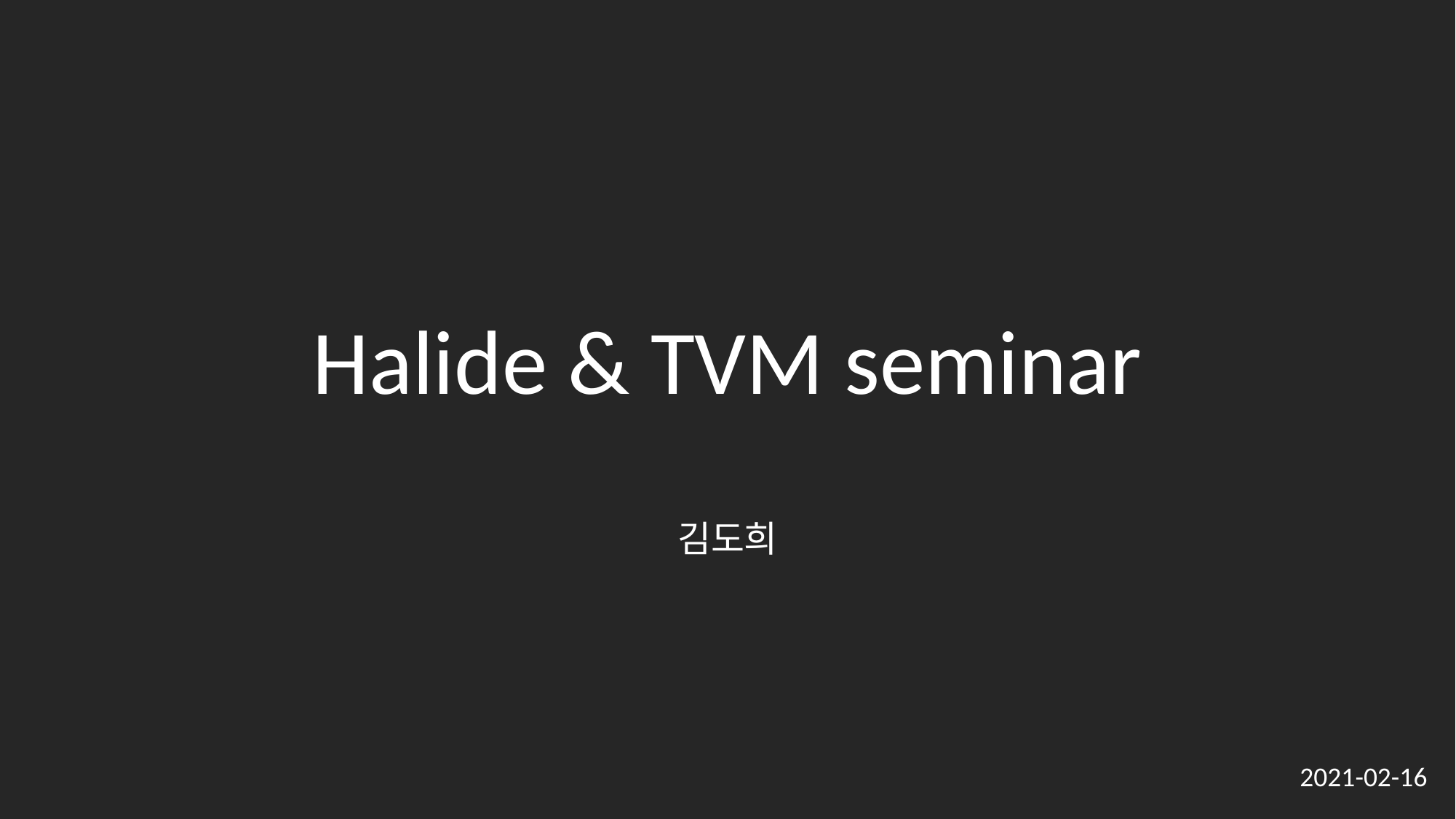

# Halide & TVM seminar
김도희
2021-02-16